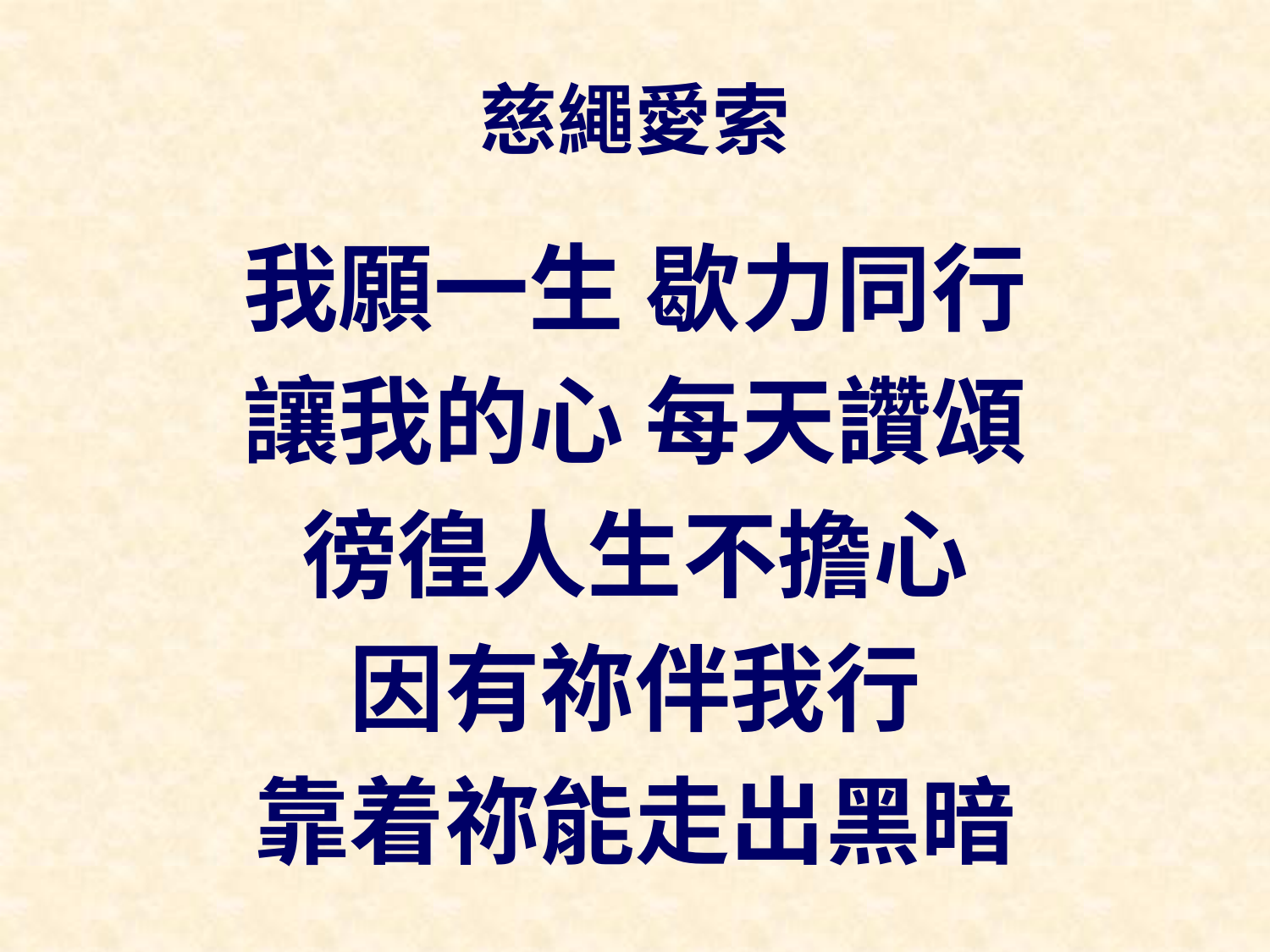

# 慈繩愛索
我願一生 歇力同行
讓我的心 每天讚頌
徬徨人生不擔心
因有祢伴我行
靠着祢能走出黑暗